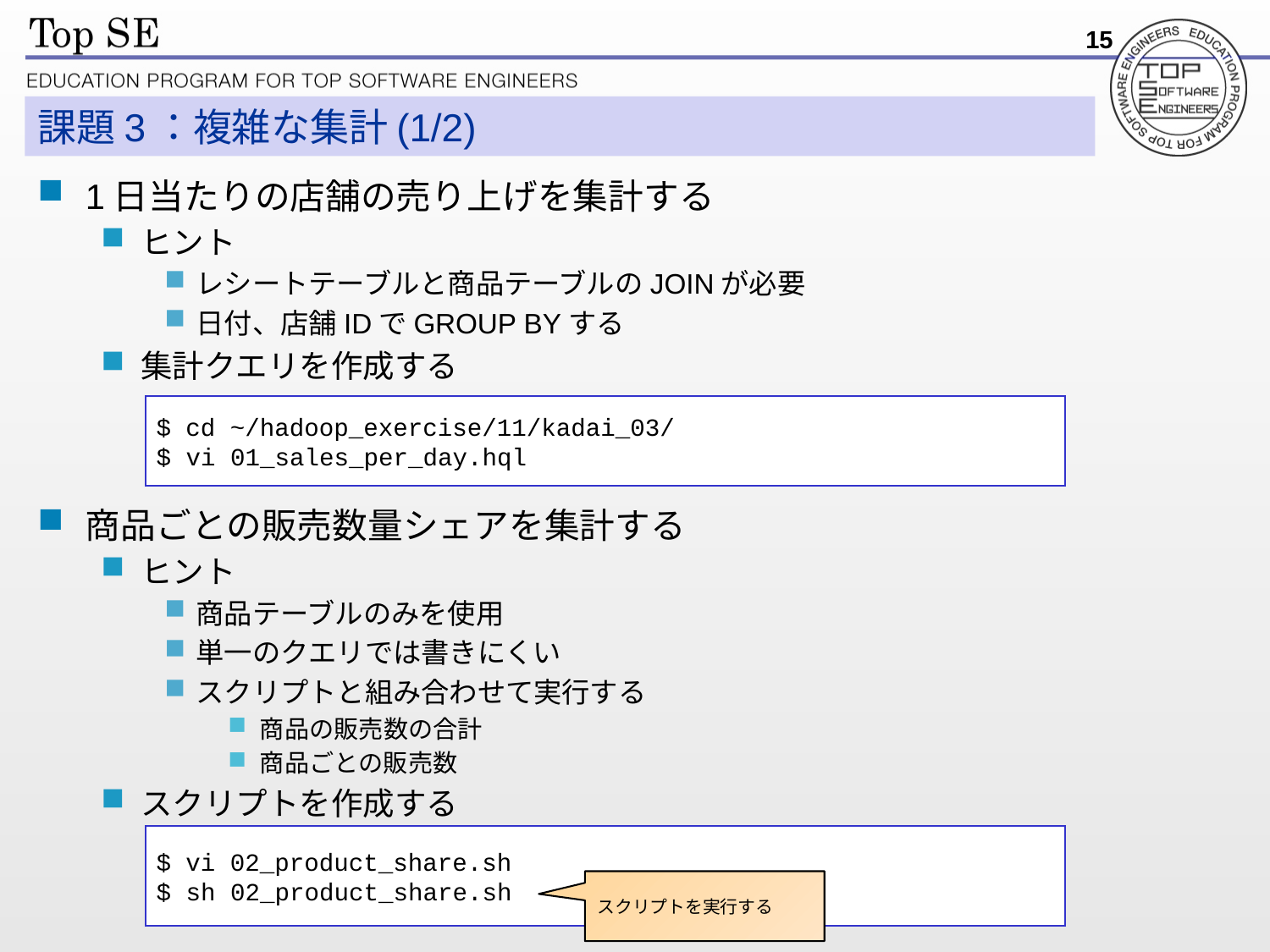

15
# 課題3：複雑な集計(1/2)
1日当たりの店舗の売り上げを集計する
ヒント
レシートテーブルと商品テーブルのJOINが必要
日付、店舗IDでGROUP BYする
集計クエリを作成する

商品ごとの販売数量シェアを集計する
ヒント
商品テーブルのみを使用
単一のクエリでは書きにくい
スクリプトと組み合わせて実行する
商品の販売数の合計
商品ごとの販売数
スクリプトを作成する
$ cd ~/hadoop_exercise/11/kadai_03/
$ vi 01_sales_per_day.hql
$ vi 02_product_share.sh
$ sh 02_product_share.sh
スクリプトを実行する